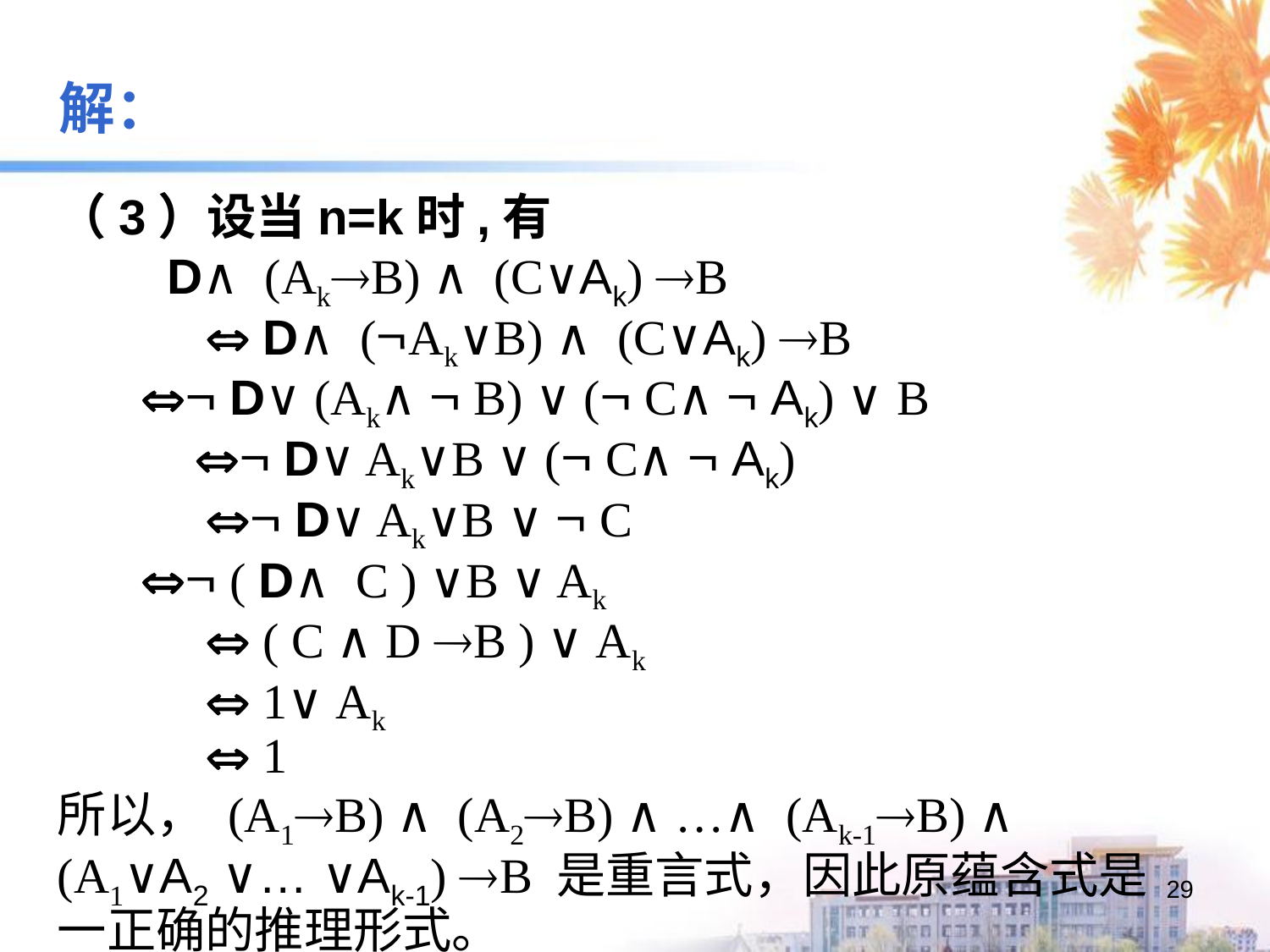

解：

（3）设当n=k时,有
        D∧ (Ak→B) ∧ (C∨Ak) →B
            ⇔ D∧ (¬Ak∨B) ∧ (C∨Ak) →B
      ⇔¬ D∨ (Ak∧¬ B) ∨ (¬ C∧¬ Ak) ∨ B
           ⇔¬ D∨ Ak∨B ∨ (¬ C∧¬ Ak)
            ⇔¬ D∨ Ak∨B ∨ ¬ C
      ⇔¬ ( D∧ C ) ∨B ∨ Ak
            ⇔ ( C ∧D →B ) ∨ Ak
            ⇔ 1∨ Ak
            ⇔ 1
所以， (A1→B) ∧ (A2→B) ∧…∧ (Ak-1→B) ∧ (A1∨A2 ∨… ∨Ak-1) →B 是重言式，因此原蕴含式是一正确的推理形式。

29